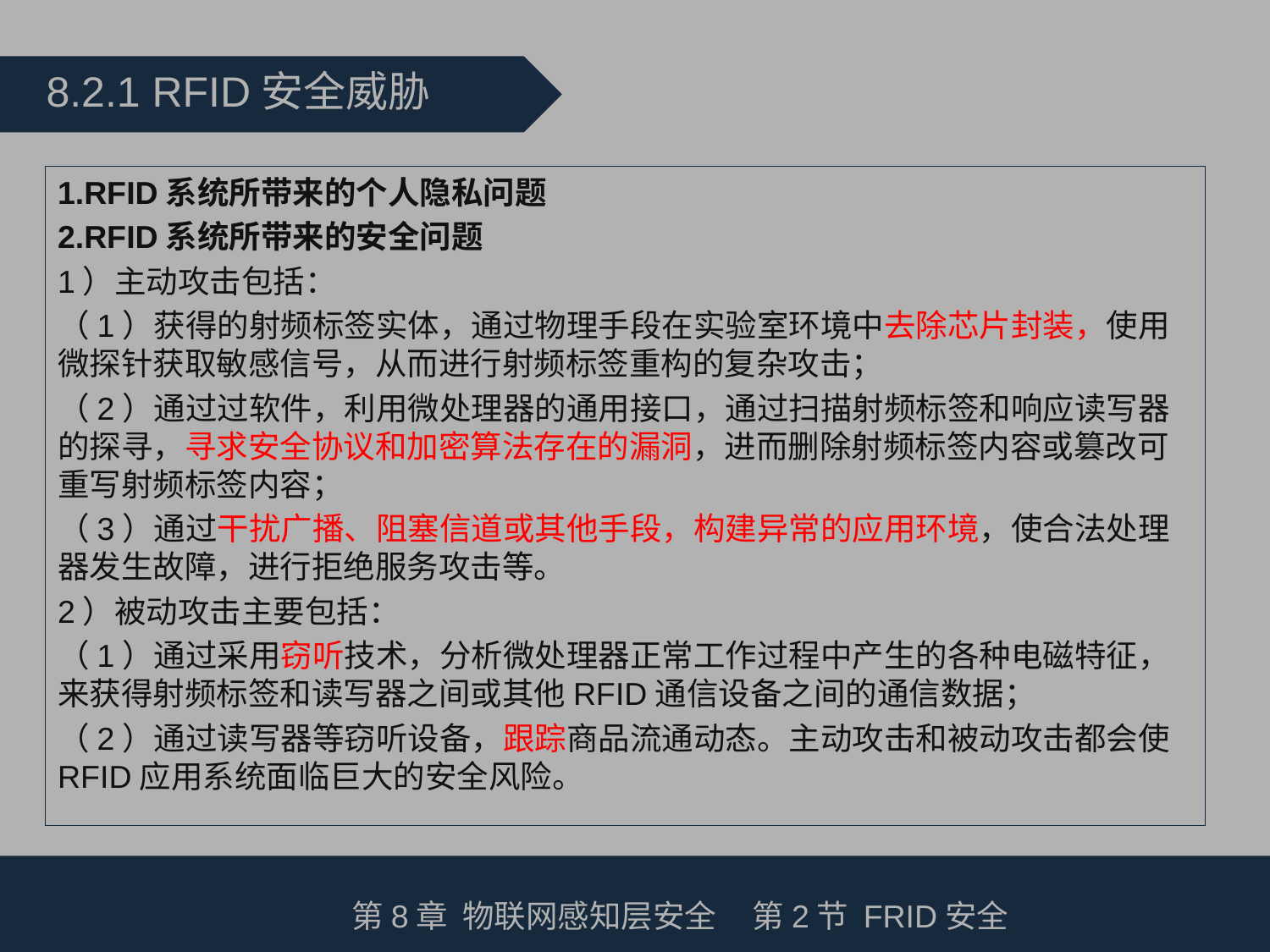

8.2.1 RFID安全威胁
1.RFID系统所带来的个人隐私问题
2.RFID系统所带来的安全问题
1）主动攻击包括：
（1）获得的射频标签实体，通过物理手段在实验室环境中去除芯片封装，使用微探针获取敏感信号，从而进行射频标签重构的复杂攻击；
（2）通过过软件，利用微处理器的通用接口，通过扫描射频标签和响应读写器的探寻，寻求安全协议和加密算法存在的漏洞，进而删除射频标签内容或篡改可重写射频标签内容；
（3）通过干扰广播、阻塞信道或其他手段，构建异常的应用环境，使合法处理器发生故障，进行拒绝服务攻击等。
2）被动攻击主要包括：
（1）通过采用窃听技术，分析微处理器正常工作过程中产生的各种电磁特征，来获得射频标签和读写器之间或其他RFID通信设备之间的通信数据；
（2）通过读写器等窃听设备，跟踪商品流通动态。主动攻击和被动攻击都会使RFID应用系统面临巨大的安全风险。

第8章  物联网感知层安全     第2节 FRID安全